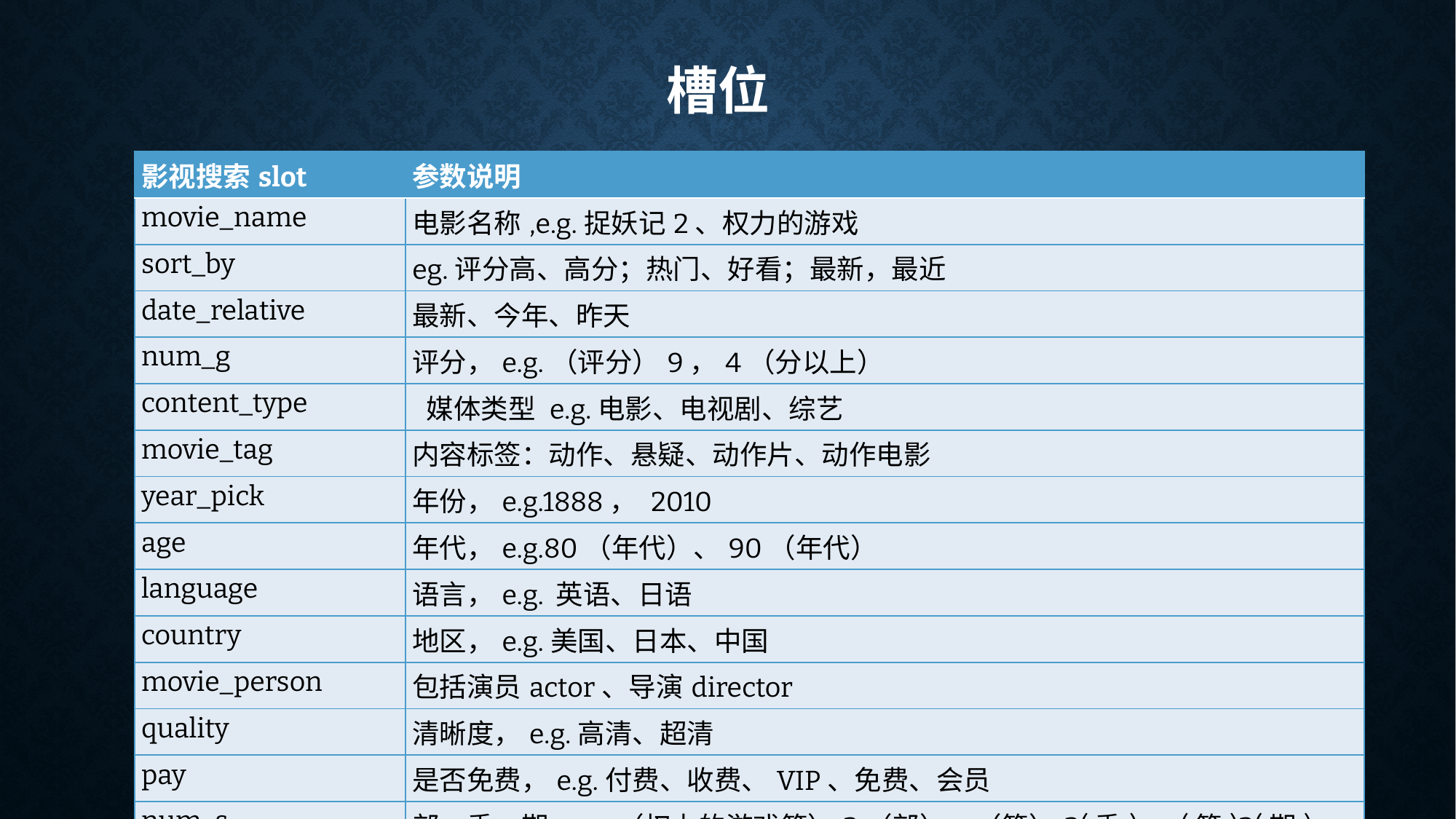

# 槽位
| 影视搜索slot | 参数说明 |
| --- | --- |
| movie\_name | 电影名称,e.g.捉妖记2、权力的游戏 |
| sort\_by | eg.评分高、高分；热门、好看；最新，最近 |
| date\_relative | 最新、今年、昨天 |
| num\_g | 评分，e.g.（评分）9，4（分以上） |
| content\_type | 媒体类型 e.g.电影、电视剧、综艺 |
| movie\_tag | 内容标签：动作、悬疑、动作片、动作电影 |
| year\_pick | 年份，e.g.1888， 2010 |
| age | 年代，e.g.80（年代）、90（年代） |
| language | 语言，e.g. 英语、日语 |
| country | 地区，e.g.美国、日本、中国 |
| movie\_person | 包括演员actor、导演director |
| quality | 清晰度，e.g.高清、超清 |
| pay | 是否免费，e.g.付费、收费、VIP、免费、会员 |
| num\_s | 部，季，期, e.g.（权力的游戏第）3（部）、（第）3(季)、(第)3(期) |
| order\_num | 集，e.g.第3集 |